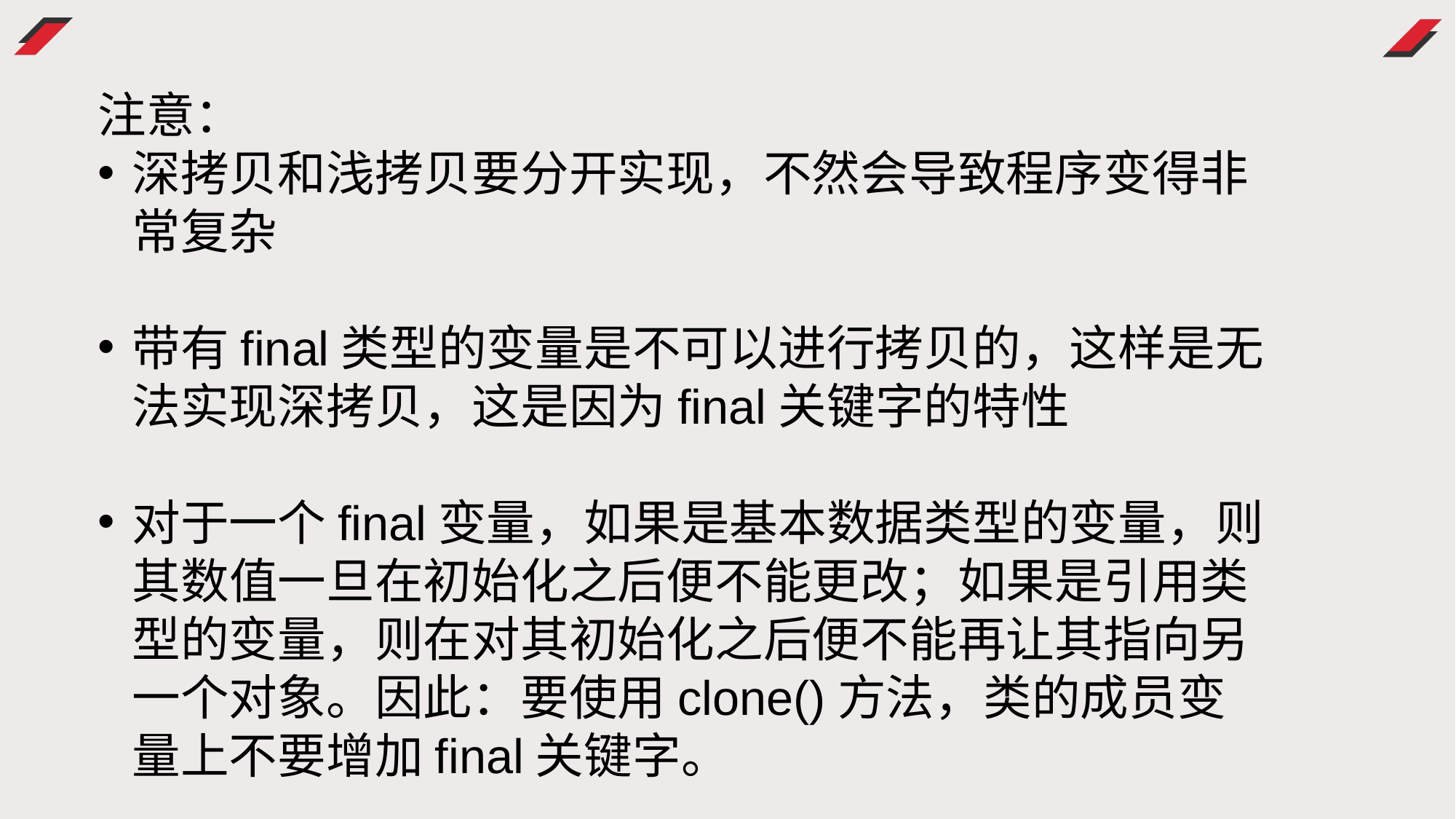

注意：
深拷贝和浅拷贝要分开实现，不然会导致程序变得非常复杂

带有final类型的变量是不可以进行拷贝的，这样是无法实现深拷贝，这是因为final关键字的特性

对于一个final变量，如果是基本数据类型的变量，则其数值一旦在初始化之后便不能更改；如果是引用类型的变量，则在对其初始化之后便不能再让其指向另一个对象。因此：要使用clone()方法，类的成员变量上不要增加final关键字。